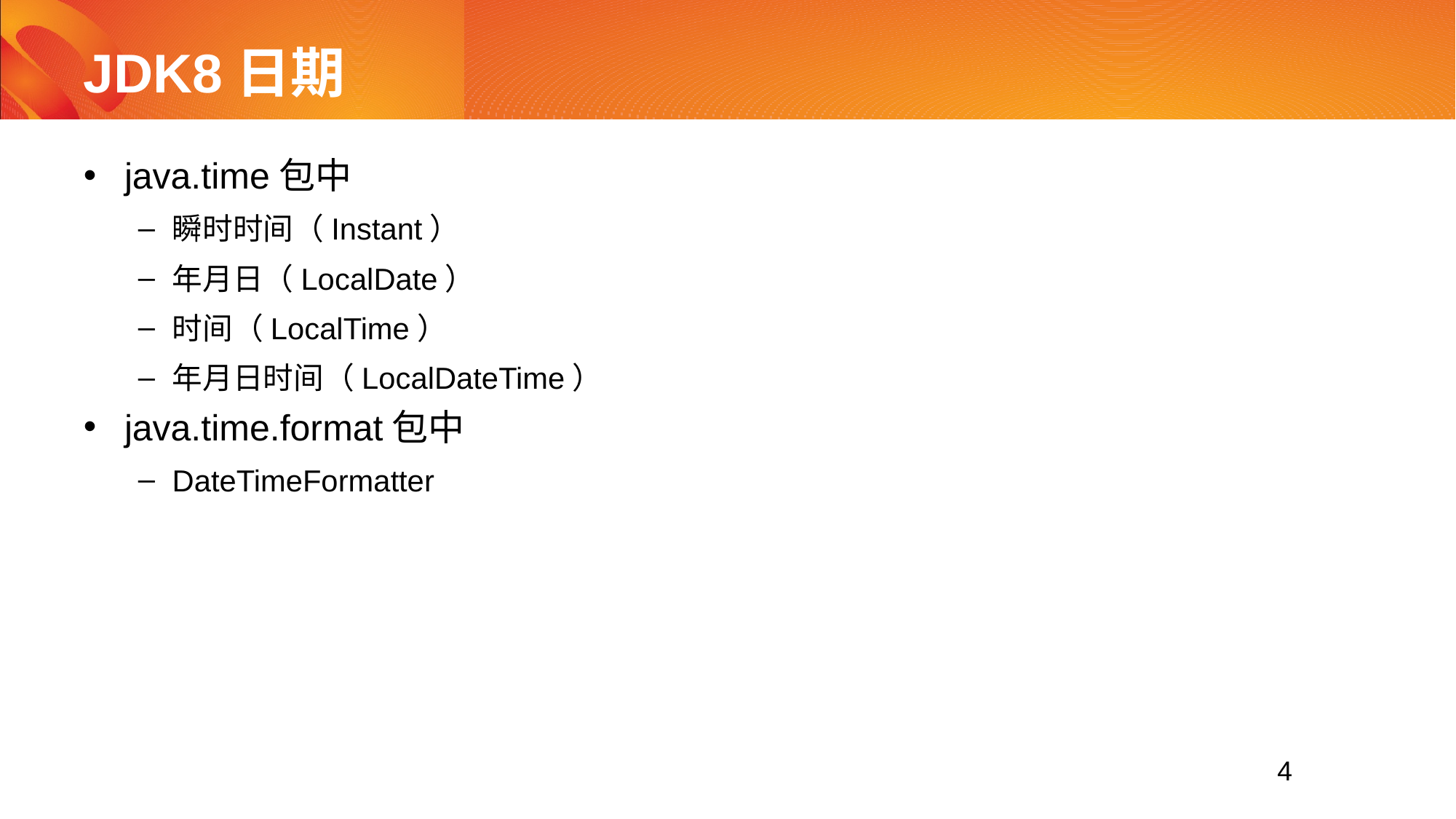

# JDK8日期
java.time包中
瞬时时间（Instant）
年月日（LocalDate）
时间（LocalTime）
年月日时间（LocalDateTime）
java.time.format包中
DateTimeFormatter